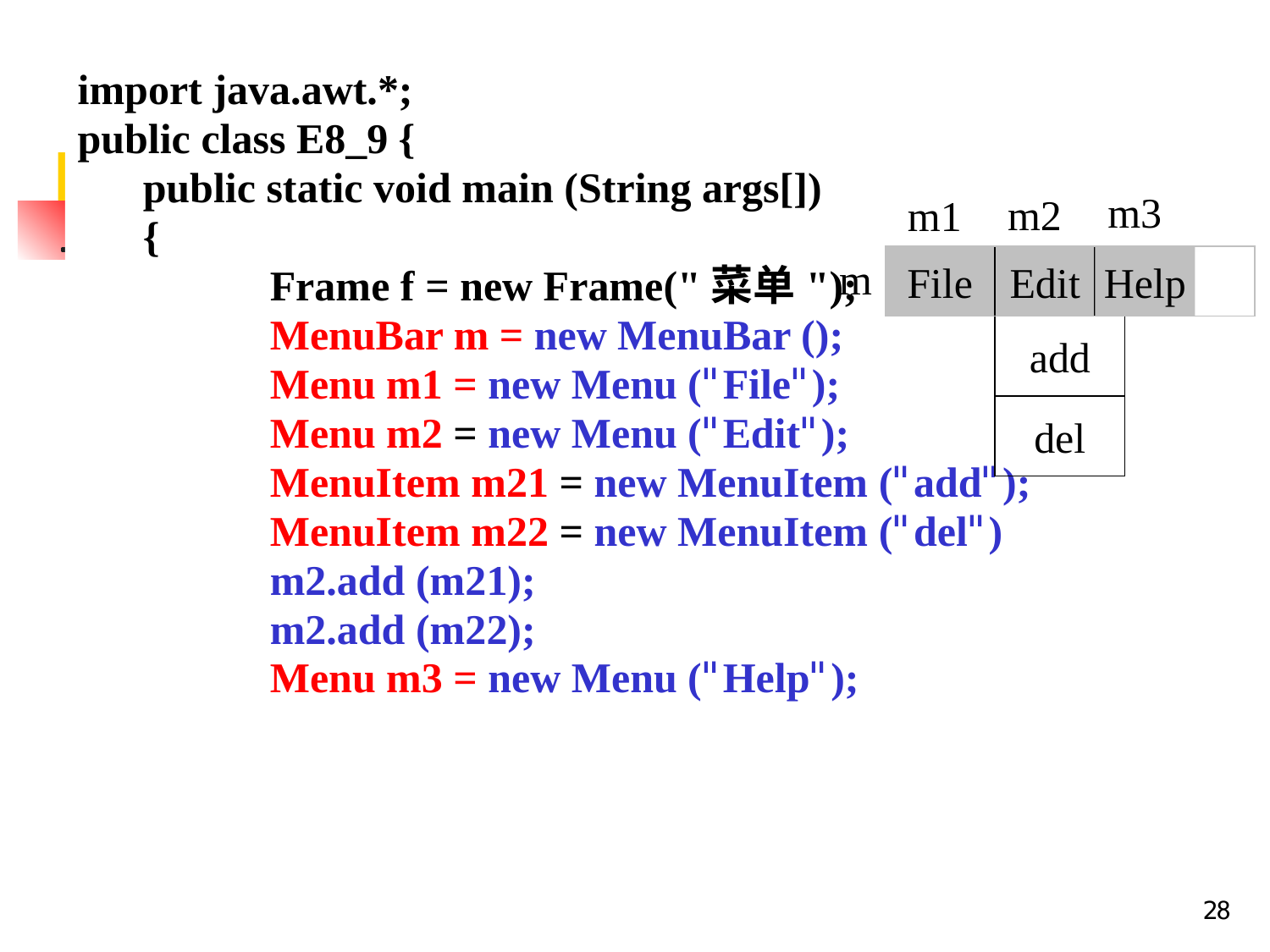

import java.awt.*;
public class E8_9 {
	public static void main (String args[])
	{
		Frame f = new Frame("菜单");
		MenuBar m = new MenuBar ();
		Menu m1 = new Menu ("File");
		Menu m2 = new Menu ("Edit");
		MenuItem m21 = new MenuItem ("add");
		MenuItem m22 = new MenuItem ("del")
		m2.add (m21);
		m2.add (m22);
		Menu m3 = new Menu ("Help");

m3
m2
m1
m
File

Edit
Help
add
del
28